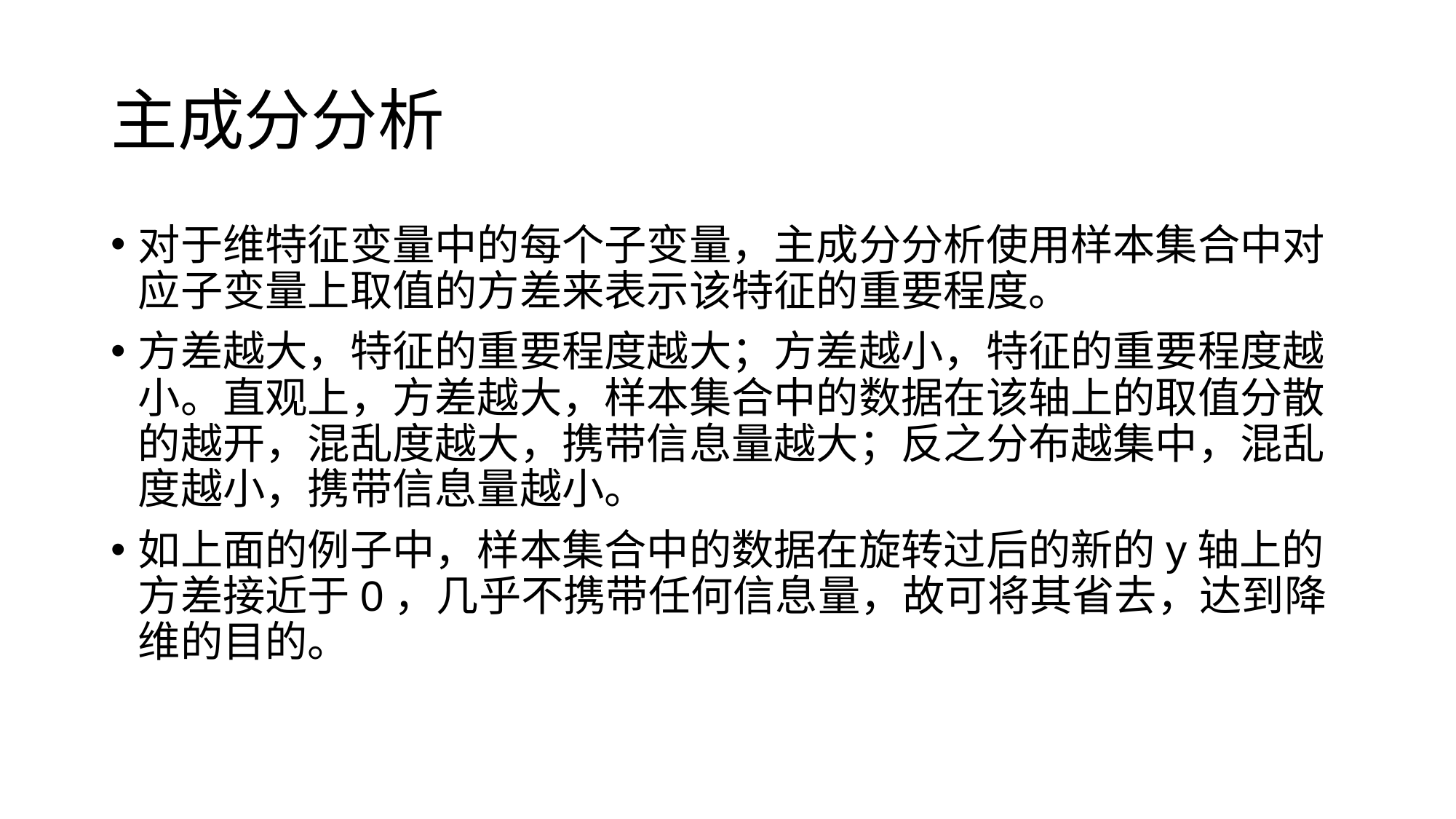

# 主成分分析
对于维特征变量中的每个子变量，主成分分析使用样本集合中对应子变量上取值的方差来表示该特征的重要程度。
方差越大，特征的重要程度越大；方差越小，特征的重要程度越小。直观上，方差越大，样本集合中的数据在该轴上的取值分散的越开，混乱度越大，携带信息量越大；反之分布越集中，混乱度越小，携带信息量越小。
如上面的例子中，样本集合中的数据在旋转过后的新的y轴上的方差接近于0，几乎不携带任何信息量，故可将其省去，达到降维的目的。